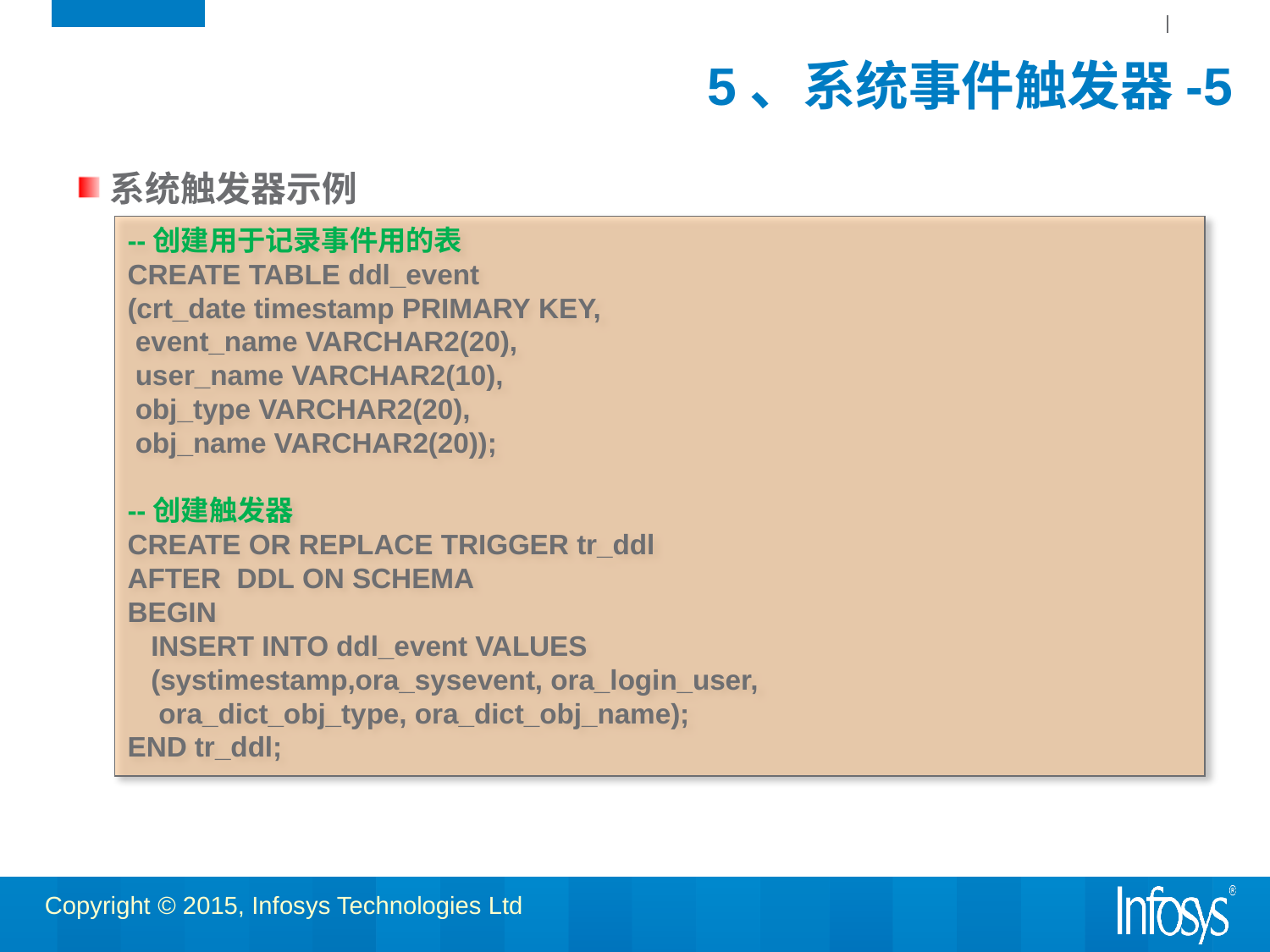

# 5、系统事件触发器-5
系统触发器示例
--创建用于记录事件用的表
CREATE TABLE ddl_event
(crt_date timestamp PRIMARY KEY,
 event_name VARCHAR2(20), 
 user_name VARCHAR2(10),
 obj_type VARCHAR2(20),
 obj_name VARCHAR2(20));
--创建触发器
CREATE OR REPLACE TRIGGER tr_ddl
AFTER  DDL ON SCHEMA
BEGIN
   INSERT INTO ddl_event VALUES
   (systimestamp,ora_sysevent, ora_login_user, 
    ora_dict_obj_type, ora_dict_obj_name);
END tr_ddl;